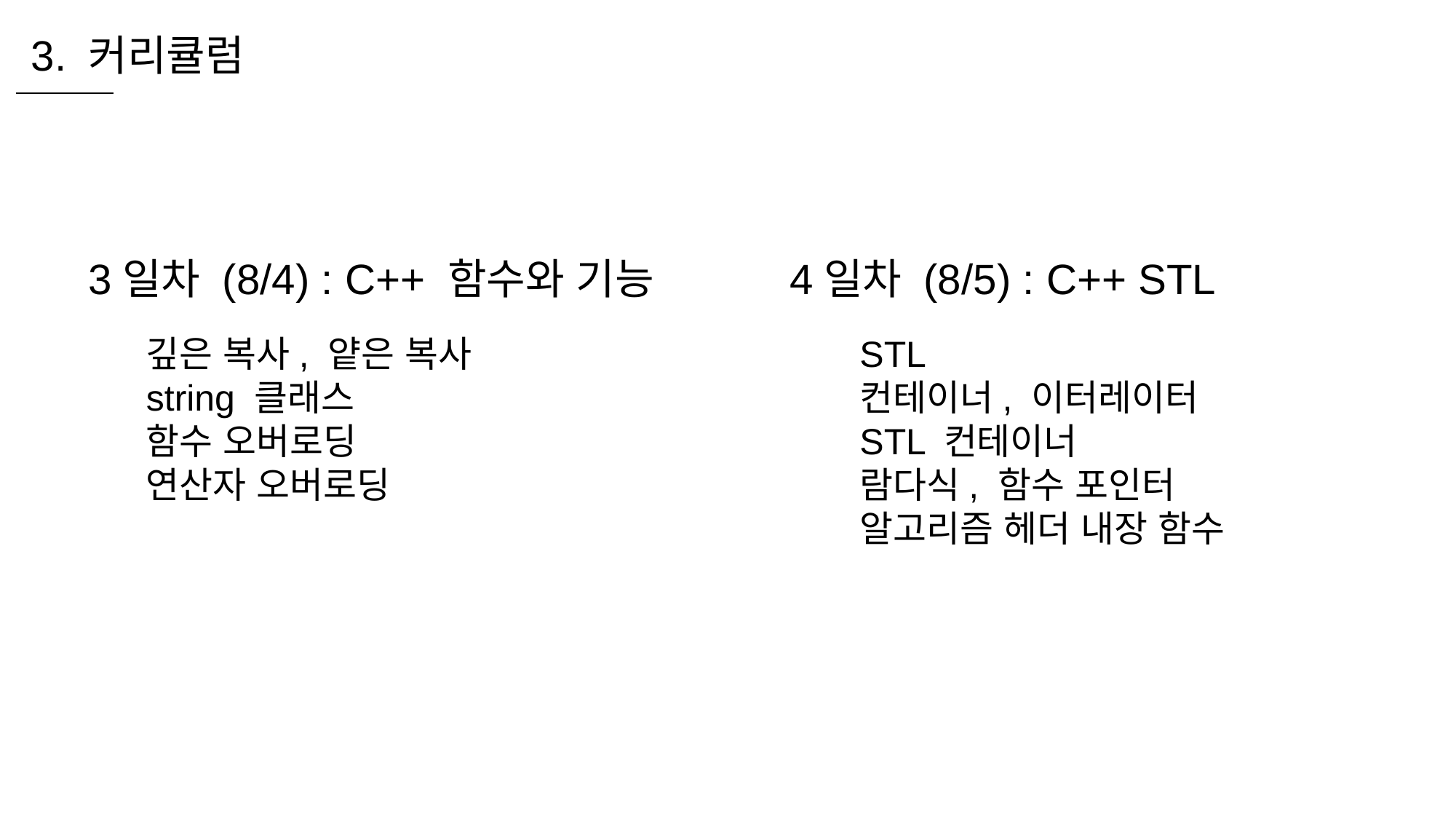

3. 커리큘럼
3일차 (8/4) : C++ 함수와 기능
4일차 (8/5) : C++ STL
깊은 복사, 얕은 복사
string 클래스
함수 오버로딩
연산자 오버로딩
STL
컨테이너, 이터레이터
STL 컨테이너
람다식, 함수 포인터
알고리즘 헤더 내장 함수